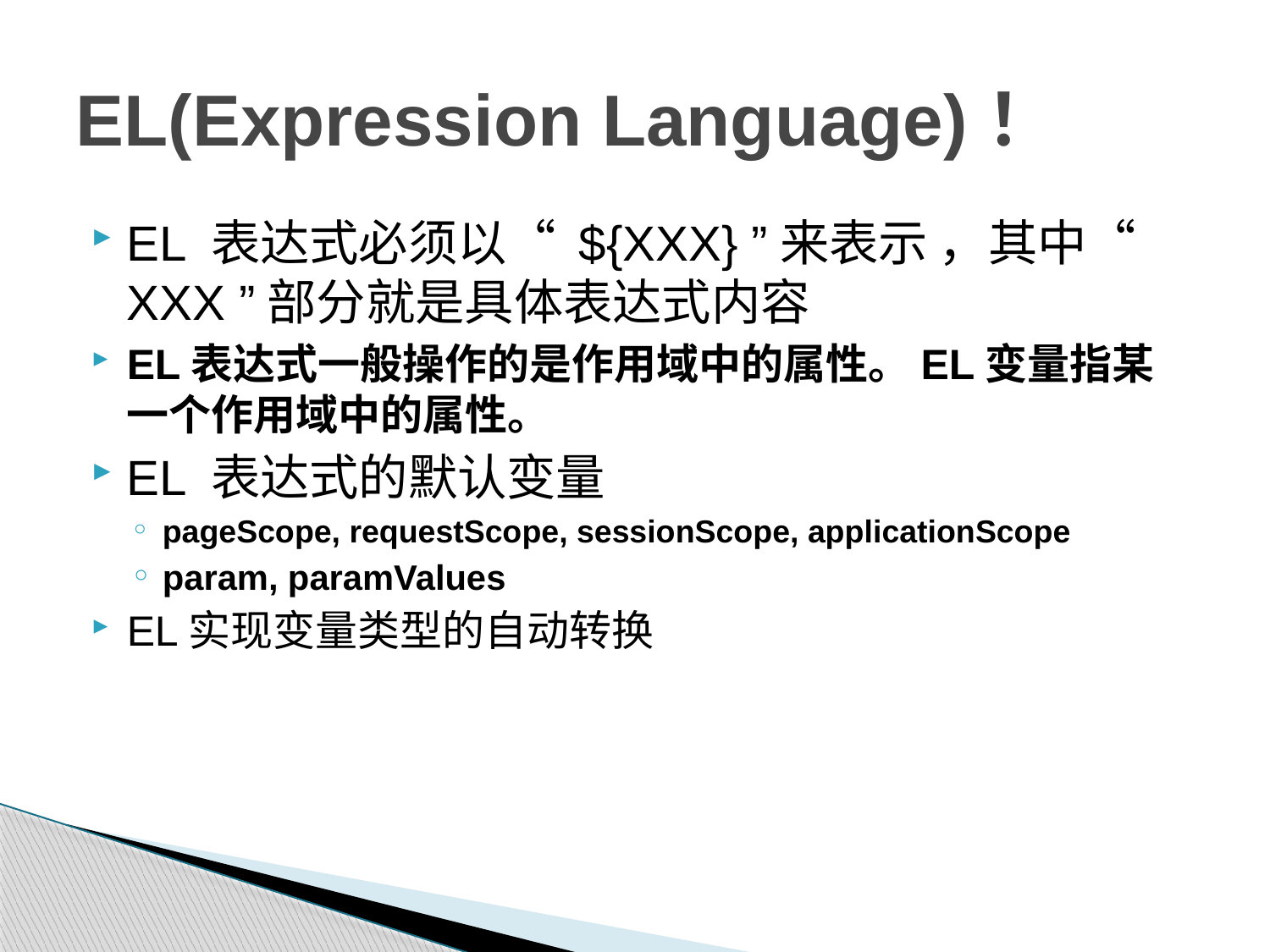

# EL(Expression Language)！
EL 表达式必须以“ ${XXX} ”来表示 ，其中“ XXX ”部分就是具体表达式内容
EL表达式一般操作的是作用域中的属性。EL变量指某一个作用域中的属性。
EL 表达式的默认变量
pageScope, requestScope, sessionScope, applicationScope
param, paramValues
EL实现变量类型的自动转换